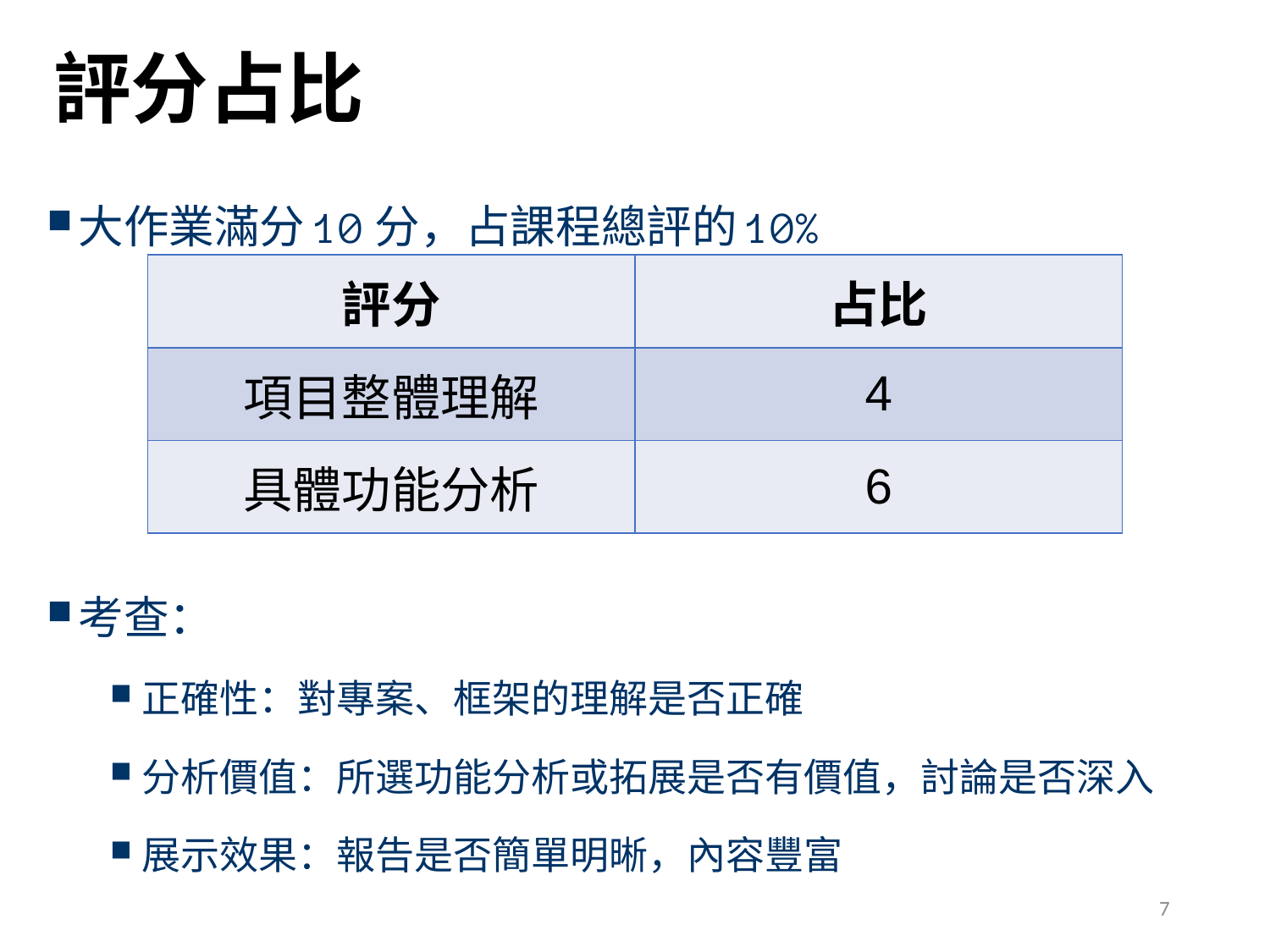

# 評分占比
大作業滿分10分，占課程總評的10%

考查：
正確性：對專案、框架的理解是否正確
分析價值：所選功能分析或拓展是否有價值，討論是否深入
展示效果：報告是否簡單明晰，內容豐富

| 評分 | 占比 |
| --- | --- |
| 項目整體理解 | 4 |
| 具體功能分析 | 6 |
7